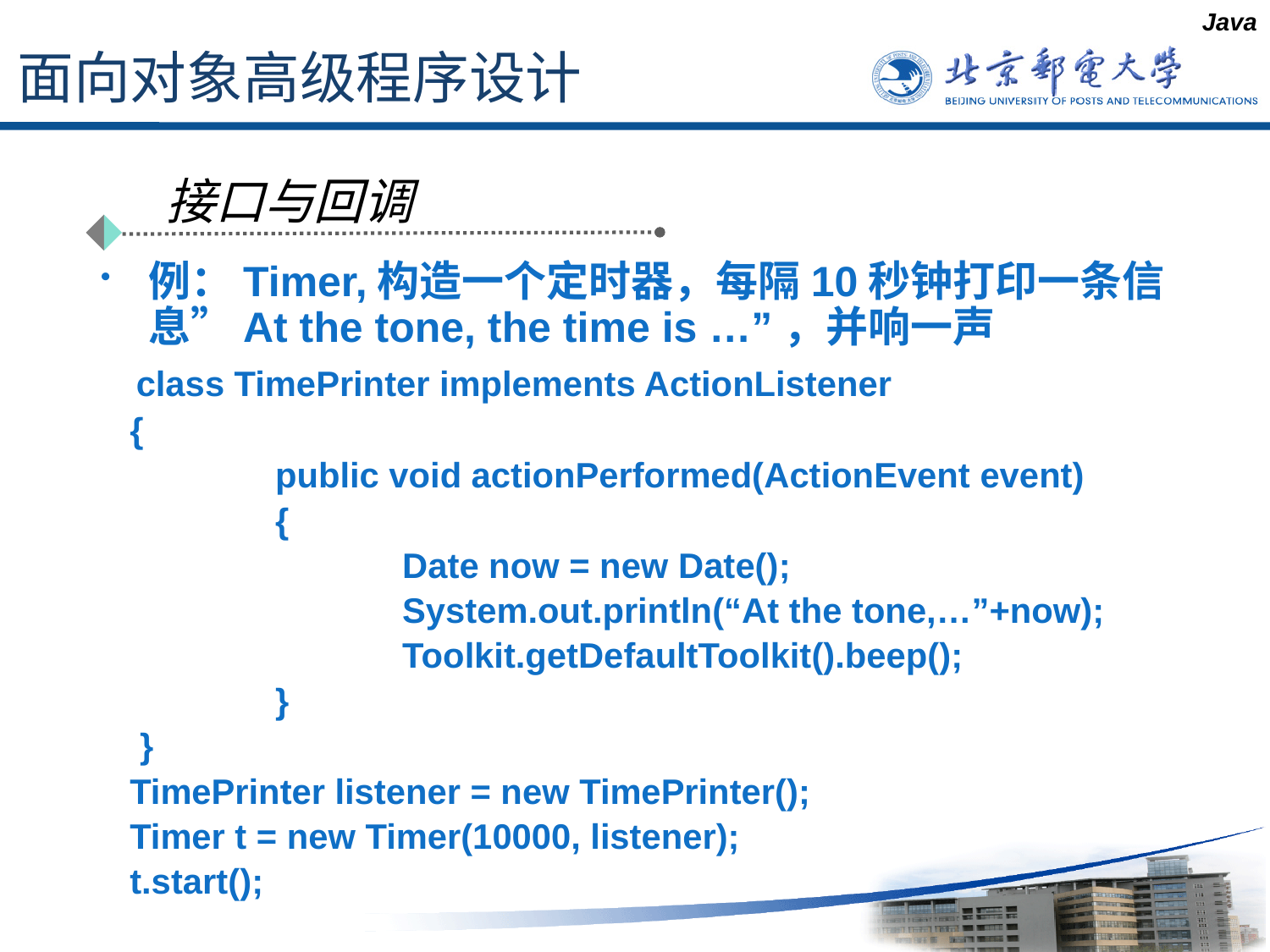

Java
# 面向对象高级程序设计

接口与回调

例：Timer,构造一个定时器，每隔10秒钟打印一条信息”At the tone, the time is …”，并响一声
   class TimePrinter implements ActionListener
   {
		public void actionPerformed(ActionEvent event)
		{
			Date now = new Date();
			System.out.println(“At the tone,…”+now);
			Toolkit.getDefaultToolkit().beep();
		}
    }
   TimePrinter listener = new TimePrinter();
   Timer t = new Timer(10000, listener);
   t.start();